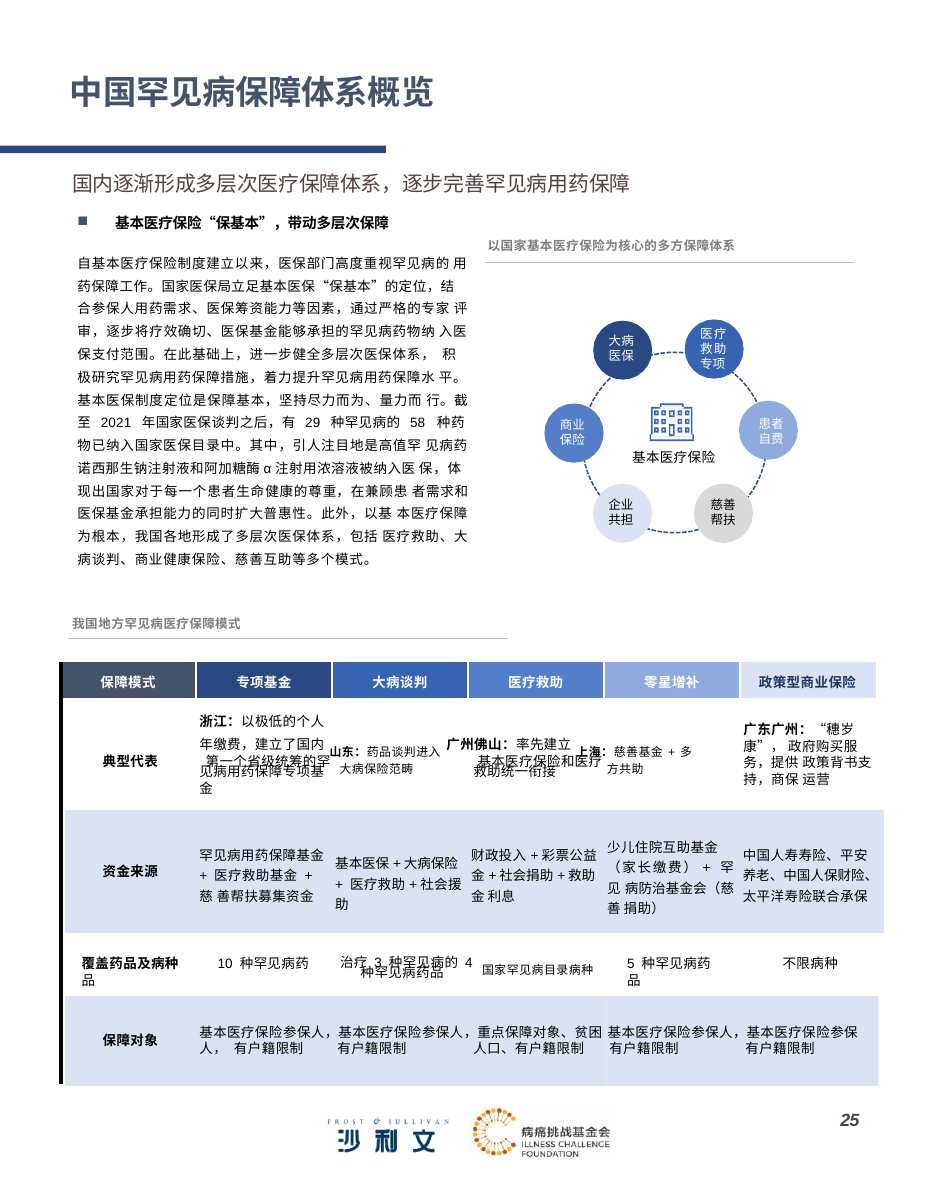

# 中国罕见病保障体系概览
国内逐渐形成多层次医疗保障体系，逐步完善罕见病用药保障

基本医疗保险“保基本”，带动多层次保障
以国家基本医疗保险为核心的多方保障体系
自基本医疗保险制度建立以来，医保部门高度重视罕见病的 用药保障工作。国家医保局立足基本医保“保基本”的定位，结 合参保人用药需求、医保筹资能力等因素，通过严格的专家 评审，逐步将疗效确切、医保基金能够承担的罕见病药物纳 入医保支付范围。在此基础上，进一步健全多层次医保体系，  积极研究罕见病用药保障措施，着力提升罕见病用药保障水 平。基本医保制度定位是保障基本，坚持尽力而为、量力而 行。截至 2021 年国家医保谈判之后，有 29 种罕见病的 58  种药物已纳入国家医保目录中。其中，引人注目地是高值罕 见病药诺西那生钠注射液和阿加糖酶α注射用浓溶液被纳入医 保，体现出国家对于每一个患者生命健康的尊重，在兼顾患 者需求和医保基金承担能力的同时扩大普惠性。此外，以基 本医疗保障为根本，我国各地形成了多层次医保体系，包括 医疗救助、大病谈判、商业健康保险、慈善互助等多个模式。

医疗 救助 专项
大病 医保
患者 自费
商业 保险
基本医疗保险

企业 共担
慈善 帮扶
我国地方罕见病医疗保障模式

| 保障模式 | 专项基金 | 大病谈判 | 医疗救助 | 零星增补 | 政策型商业保险 |
| --- | --- | --- | --- | --- | --- |
|  |  |  |  |  |  |
浙江：以极低的个人
年缴费，建立了国内 山东：药品谈判进入 广州佛山：率先建立 上海：慈善基金+多
广东广州：“穗岁康”， 政府购买服务，提供 政策背书支持，商保 运营
典型代表	第一个省级统筹的罕  大病保险范畴	基本医疗保险和医疗 方共助
见病用药保障专项基	救助统一衔接 金
| 资金来源 | 罕见病用药保障基金 + 医疗救助基金 + 慈 善帮扶募集资金 | 基本医保+大病保险+ 医疗救助+社会援助 | 财政投入+彩票公益 金+社会捐助+救助金 利息 | 少儿住院互助基金 （家长缴费）+ 罕见 病防治基金会（慈善 捐助） | 中国人寿寿险、平安 养老、中国人保财险、 太平洋寿险联合承保 |
| --- | --- | --- | --- | --- | --- |
治疗 3 种罕见病的 4 国家罕见病目录病种
覆盖药品及病种	10 种罕见病药品
5 种罕见病药品
不限病种
种罕见病药品

基本医疗保险参保人，基本医疗保险参保人，重点保障对象、贫困 基本医疗保险参保人，基本医疗保险参保人，  有户籍限制	有户籍限制	人口、有户籍限制	有户籍限制	有户籍限制
保障对象
25